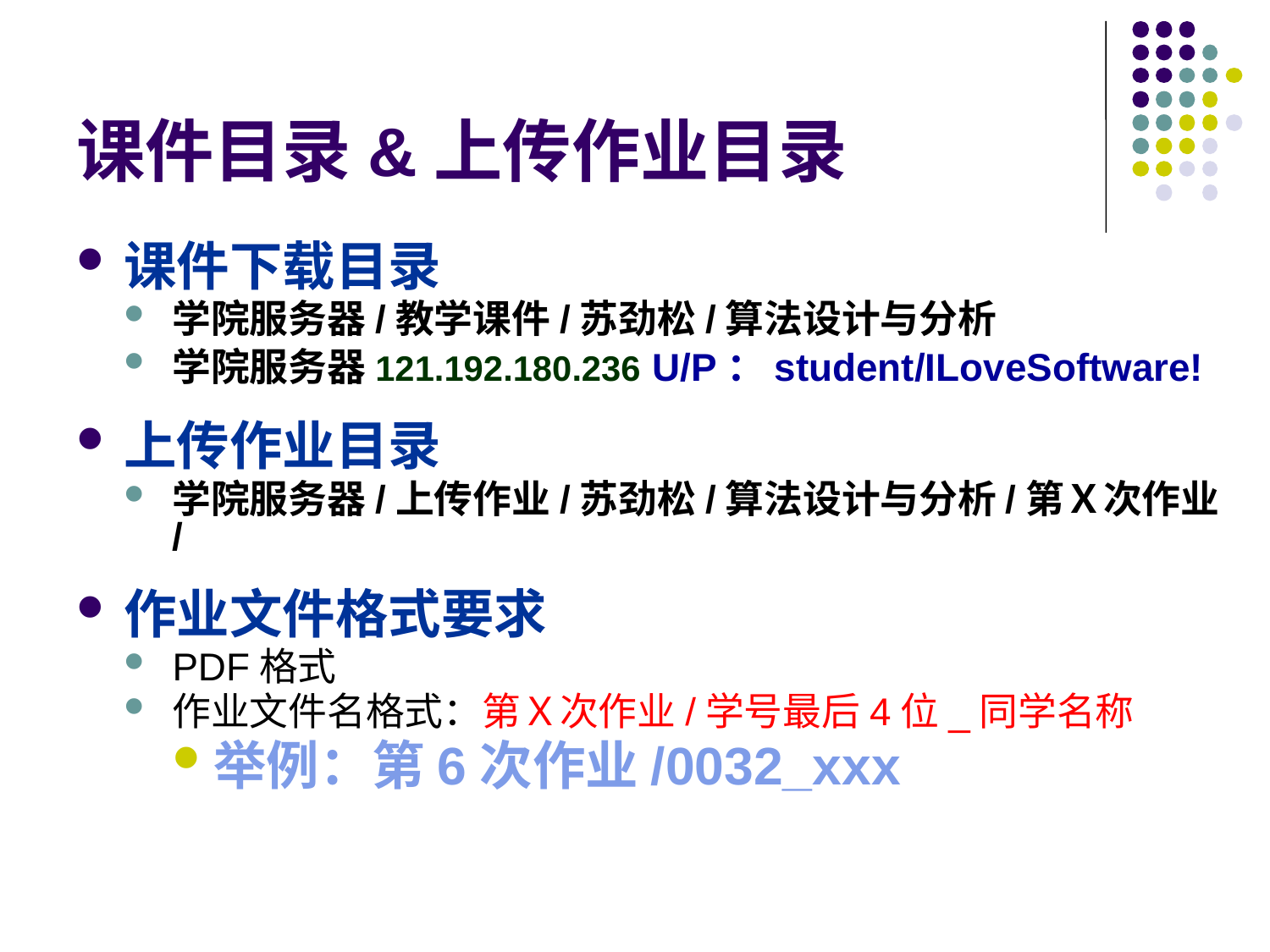

# 课件目录&上传作业目录
课件下载目录
学院服务器/教学课件/苏劲松/算法设计与分析
学院服务器121.192.180.236 U/P：student/ILoveSoftware!

上传作业目录
学院服务器/上传作业/苏劲松/算法设计与分析/第Ｘ次作业/

作业文件格式要求
PDF格式
作业文件名格式：第Ｘ次作业/学号最后4位_同学名称
举例：第6次作业/0032_xxx